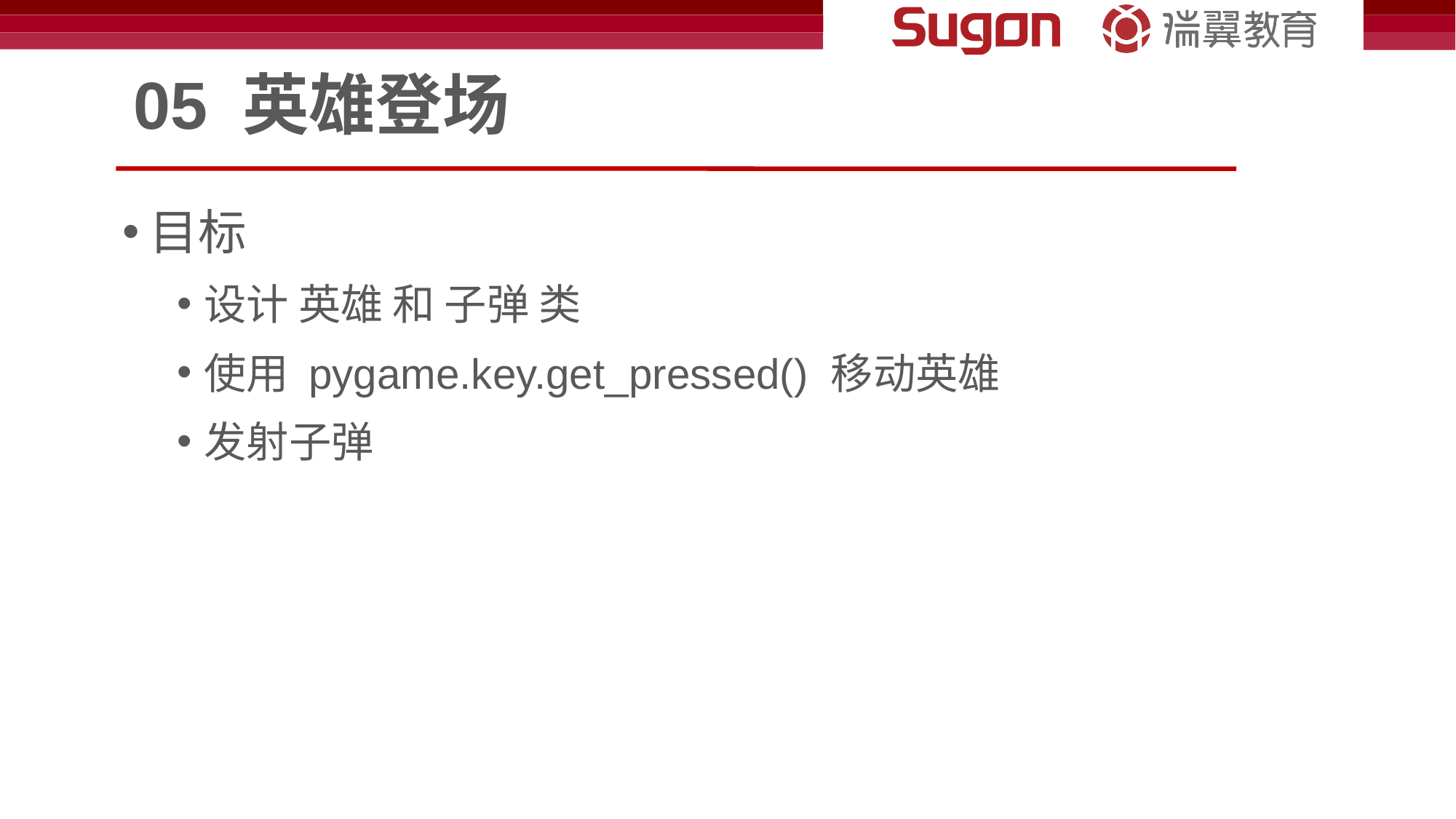

# 05 英雄登场
目标
设计 英雄 和 子弹 类
使用 pygame.key.get_pressed() 移动英雄
发射子弹